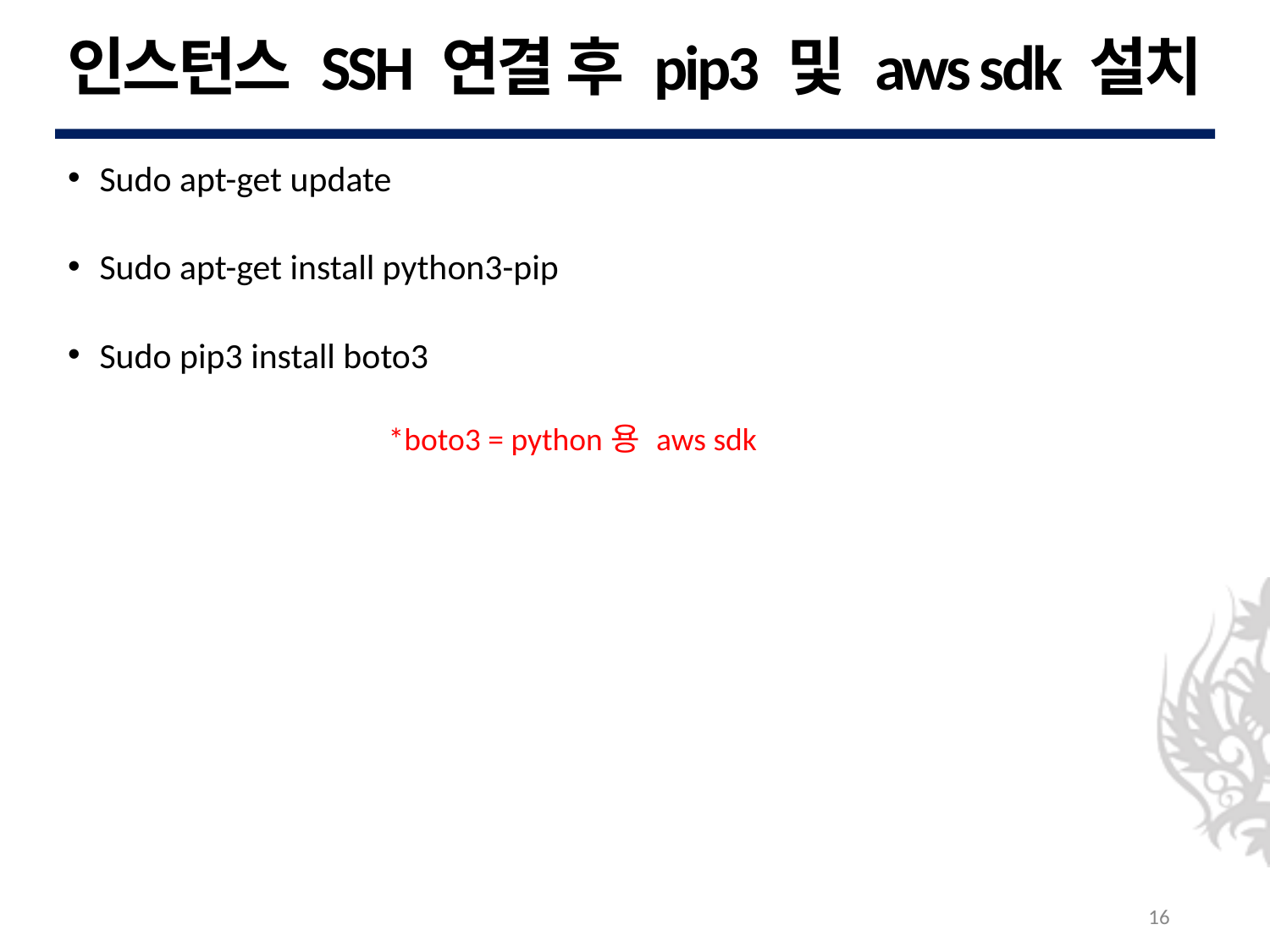

인스턴스 SSH 연결 후 pip3 및 aws sdk 설치
Sudo apt-get update

Sudo apt-get install python3-pip

Sudo pip3 install boto3
*boto3 = python용 aws sdk
16